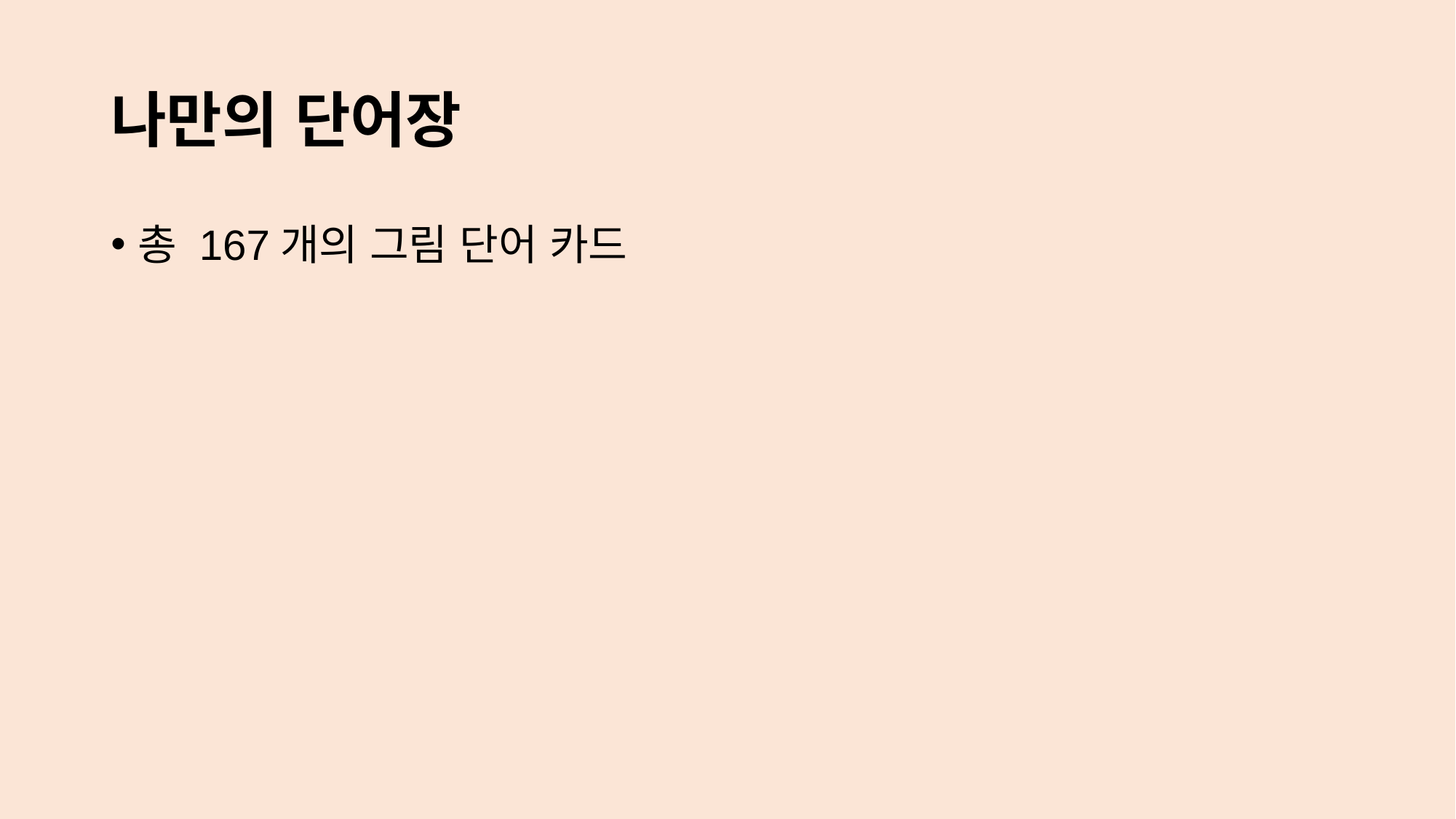

# 나만의 단어장
총 167개의 그림 단어 카드